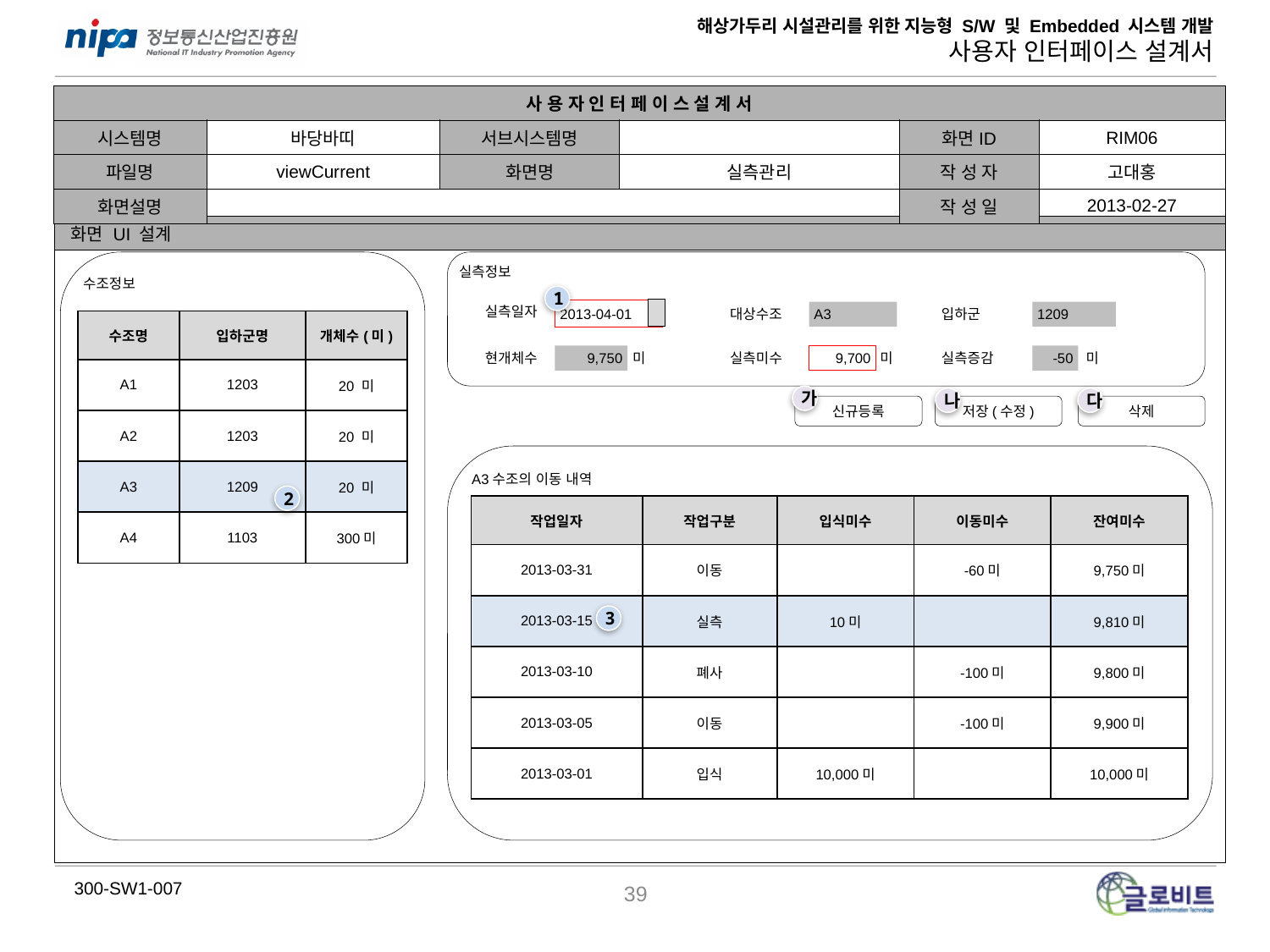

| 사 용 자 인 터 페 이 스 설 계 서 |  |  |  |  |  |
| --- | --- | --- | --- | --- | --- |
| 시스템명 | 바당바띠 | 서브시스템명 |  | 화면ID | RIM06 |
| 파일명 | viewCurrent | 화면명 | 실측관리 | 작 성 자 | 고대홍 |
| 화면설명 |  |  |  | 작 성 일 | 2013-02-27 |
| 화면 UI 설계 |
| --- |
|  |
수조정보
실측정보
1
실측일자

2013-04-01
대상수조
A3
입하군
1209
| 수조명 | 입하군명 | 개체수(미) |
| --- | --- | --- |
| A1 | 1203 | 20 미 |
| A2 | 1203 | 20 미 |
| A3 | 1209 | 20 미 |
| A4 | 1103 | 300미 |
현개체수
9,750
미
실측미수
9,700
미
실측증감
-50
미
가
나
다
신규등록
저장(수정)
삭제
A3수조의 이동 내역
2
| 작업일자 | 작업구분 | 입식미수 | 이동미수 | 잔여미수 |
| --- | --- | --- | --- | --- |
| 2013-03-31 | 이동 |  | -60미 | 9,750미 |
| 2013-03-15 | 실측 | 10미 |  | 9,810미 |
| 2013-03-10 | 폐사 |  | -100미 | 9,800미 |
| 2013-03-05 | 이동 |  | -100미 | 9,900미 |
| 2013-03-01 | 입식 | 10,000미 |  | 10,000미 |
3